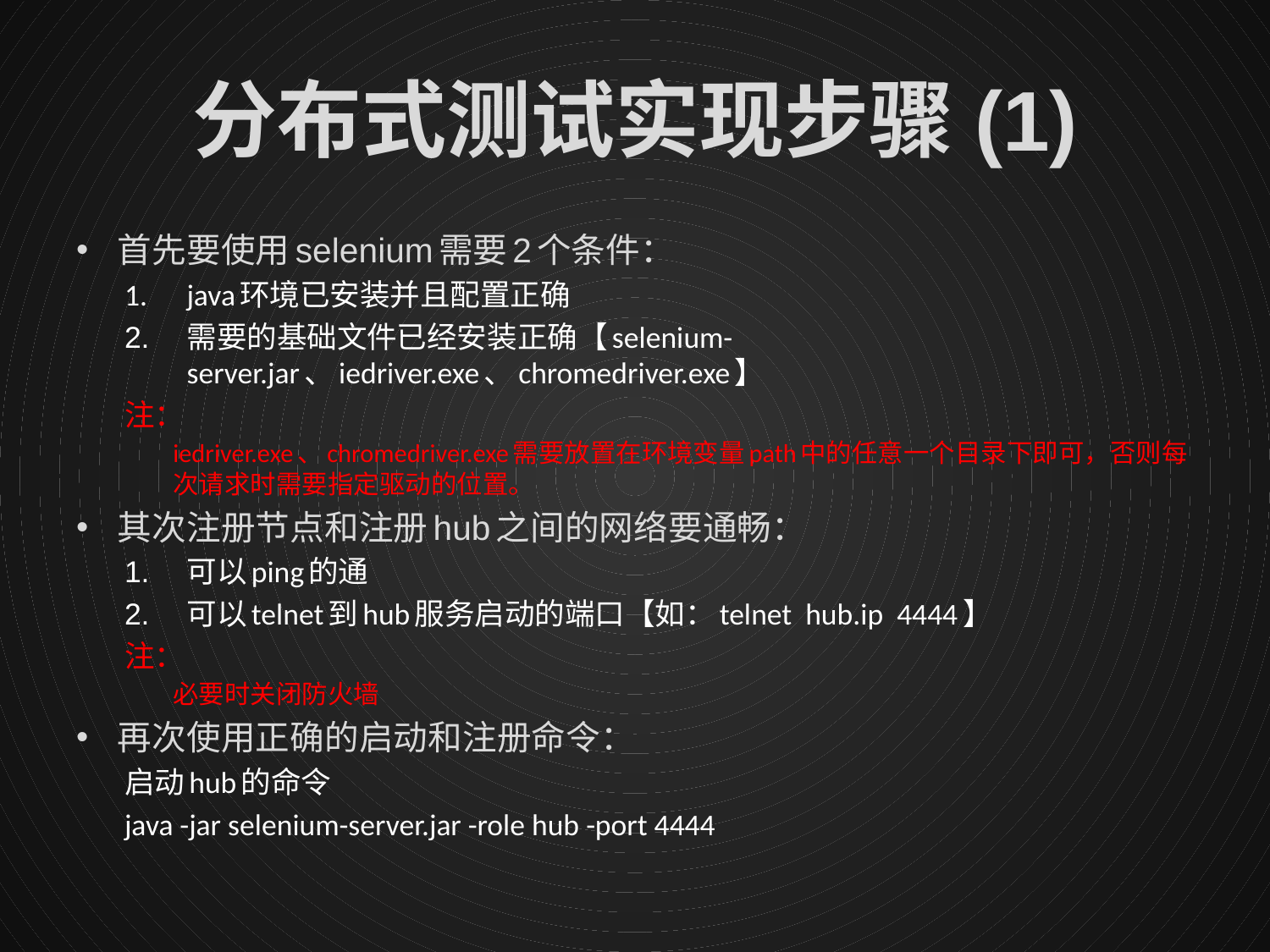

# 分布式测试实现步骤(1)
首先要使用selenium需要2个条件：
java环境已安装并且配置正确
需要的基础文件已经安装正确【selenium-server.jar、iedriver.exe、chromedriver.exe】
注：
iedriver.exe、chromedriver.exe需要放置在环境变量path中的任意一个目录下即可，否则每次请求时需要指定驱动的位置。
其次注册节点和注册hub之间的网络要通畅：
可以ping的通
可以telnet到hub服务启动的端口【如：telnet  hub.ip  4444】
注：
必要时关闭防火墙
再次使用正确的启动和注册命令：
启动hub的命令
java -jar selenium-server.jar -role hub -port 4444